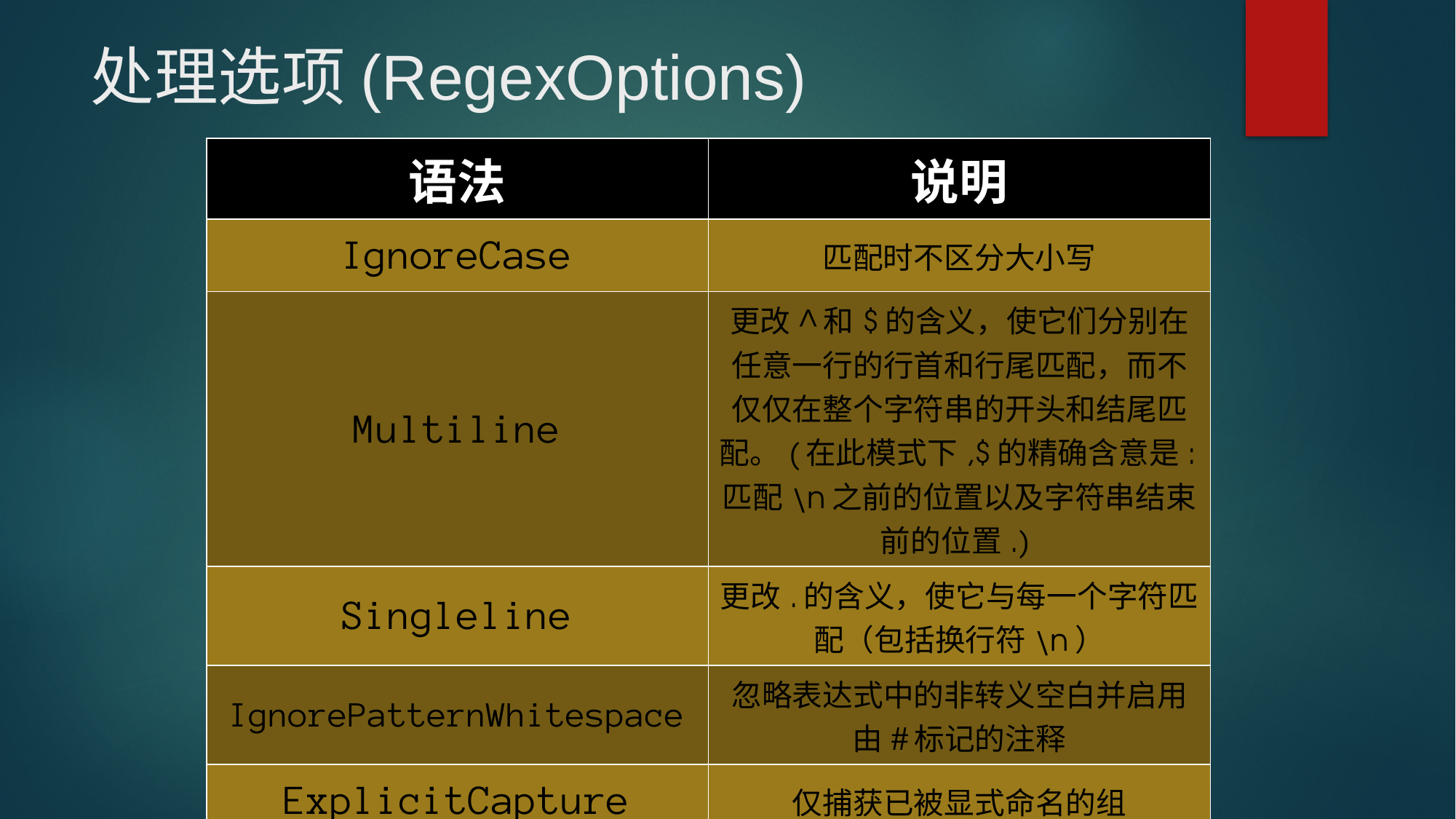

# 处理选项(RegexOptions)
| 语法 | 说明 |
| --- | --- |
| IgnoreCase | 匹配时不区分大小写 |
| Multiline | 更改^和$的含义，使它们分别在任意一行的行首和行尾匹配，而不仅仅在整个字符串的开头和结尾匹配。(在此模式下,$的精确含意是:匹配\n之前的位置以及字符串结束前的位置.) |
| Singleline | 更改.的含义，使它与每一个字符匹配（包括换行符\n） |
| IgnorePatternWhitespace | 忽略表达式中的非转义空白并启用由#标记的注释 |
| ExplicitCapture | 仅捕获已被显式命名的组 |